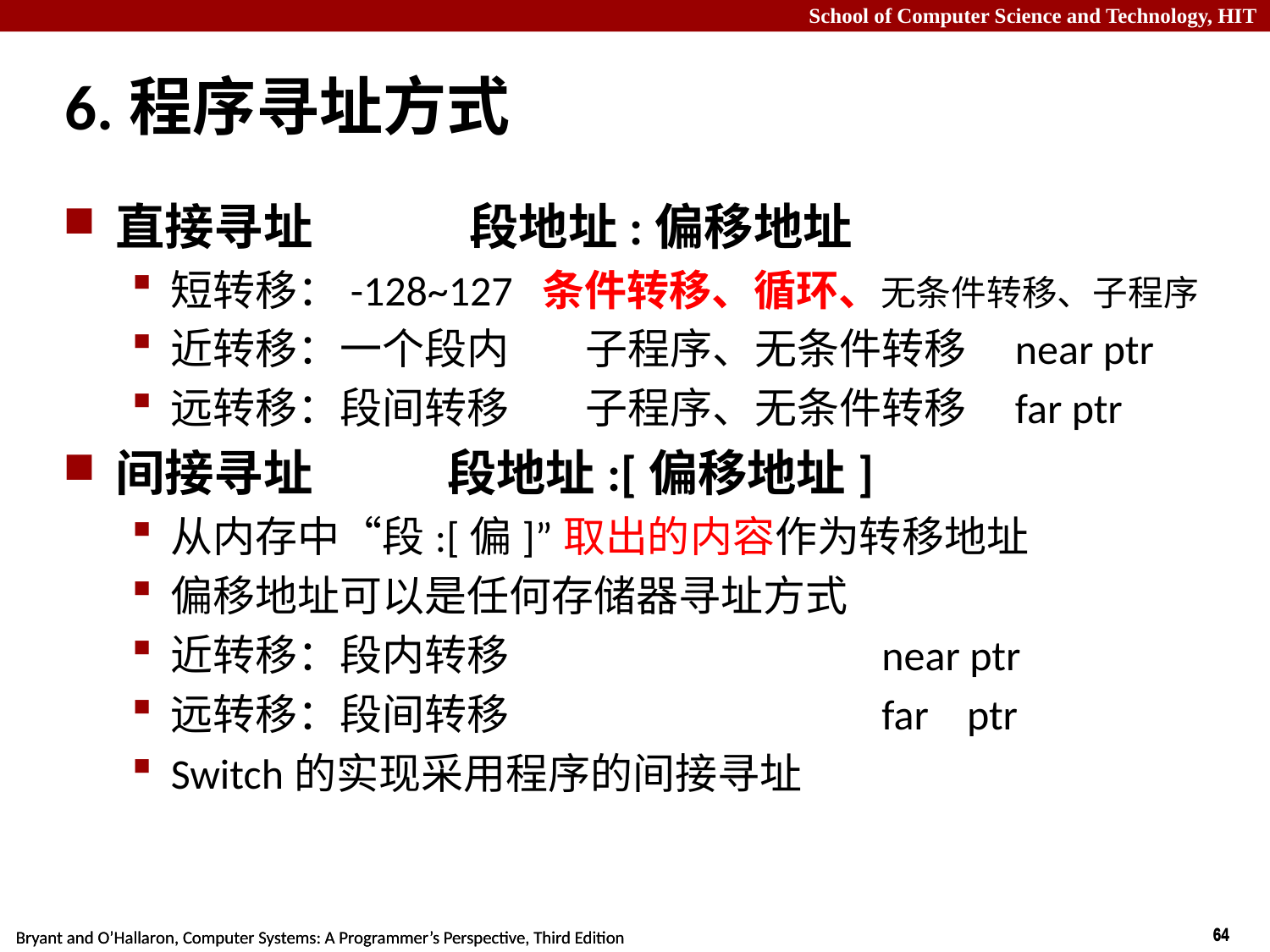

# 6.程序寻址方式
直接寻址              段地址:偏移地址
短转移：-128~127  条件转移、循环、无条件转移、子程序
近转移：一个段内        子程序、无条件转移    near ptr
远转移：段间转移        子程序、无条件转移    far ptr
间接寻址            段地址:[偏移地址]
从内存中“段:[偏]”取出的内容作为转移地址
偏移地址可以是任何存储器寻址方式
近转移：段内转移                                      near ptr
远转移：段间转移                                      far    ptr
Switch的实现采用程序的间接寻址